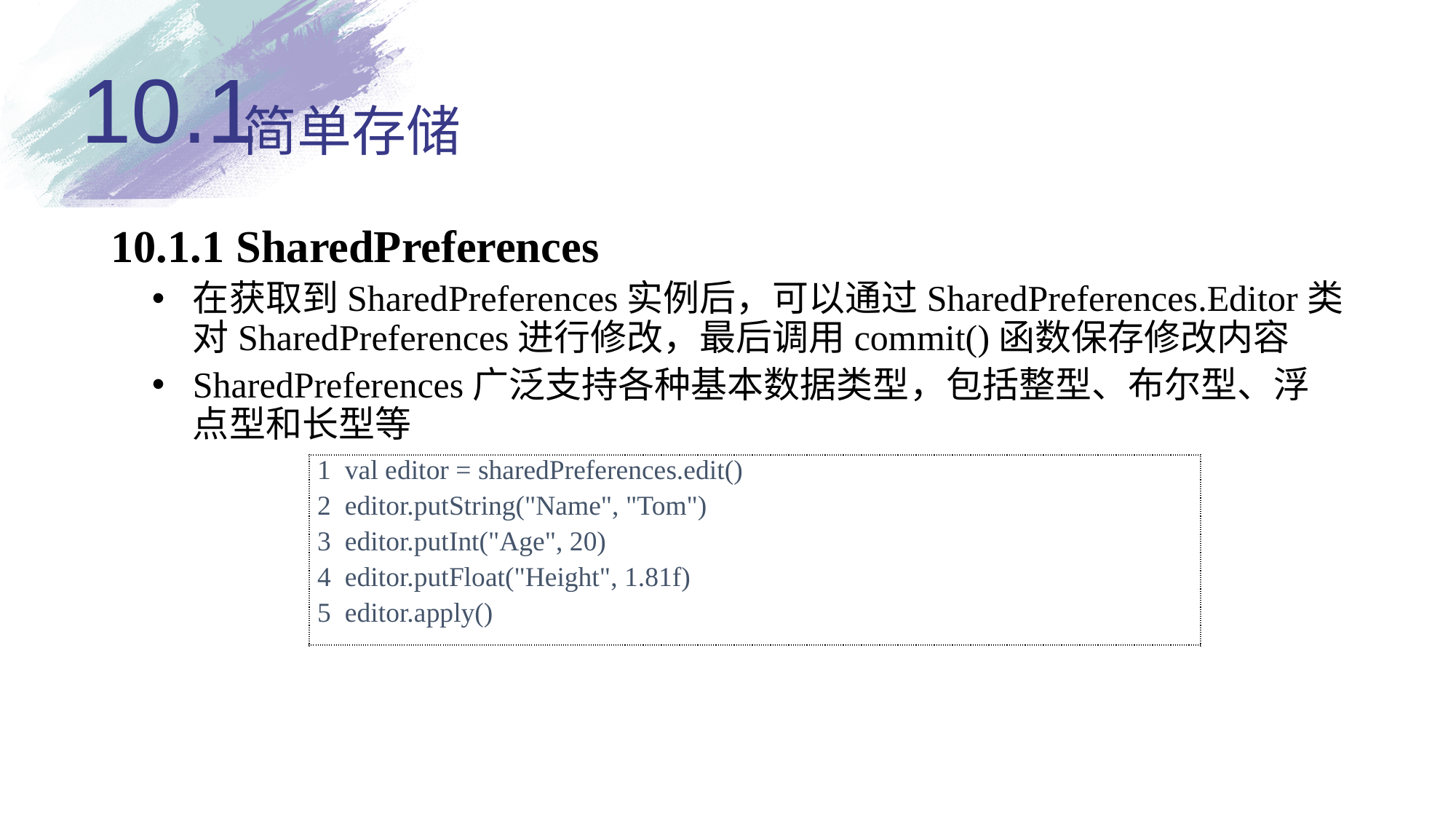

10.1
# 简单存储
10.1.1 SharedPreferences
在获取到SharedPreferences实例后，可以通过SharedPreferences.Editor类对SharedPreferences进行修改，最后调用commit()函数保存修改内容
SharedPreferences广泛支持各种基本数据类型，包括整型、布尔型、浮点型和长型等
| 1 val editor = sharedPreferences.edit() 2 editor.putString("Name", "Tom") 3 editor.putInt("Age", 20) 4 editor.putFloat("Height", 1.81f) 5 editor.apply() |
| --- |